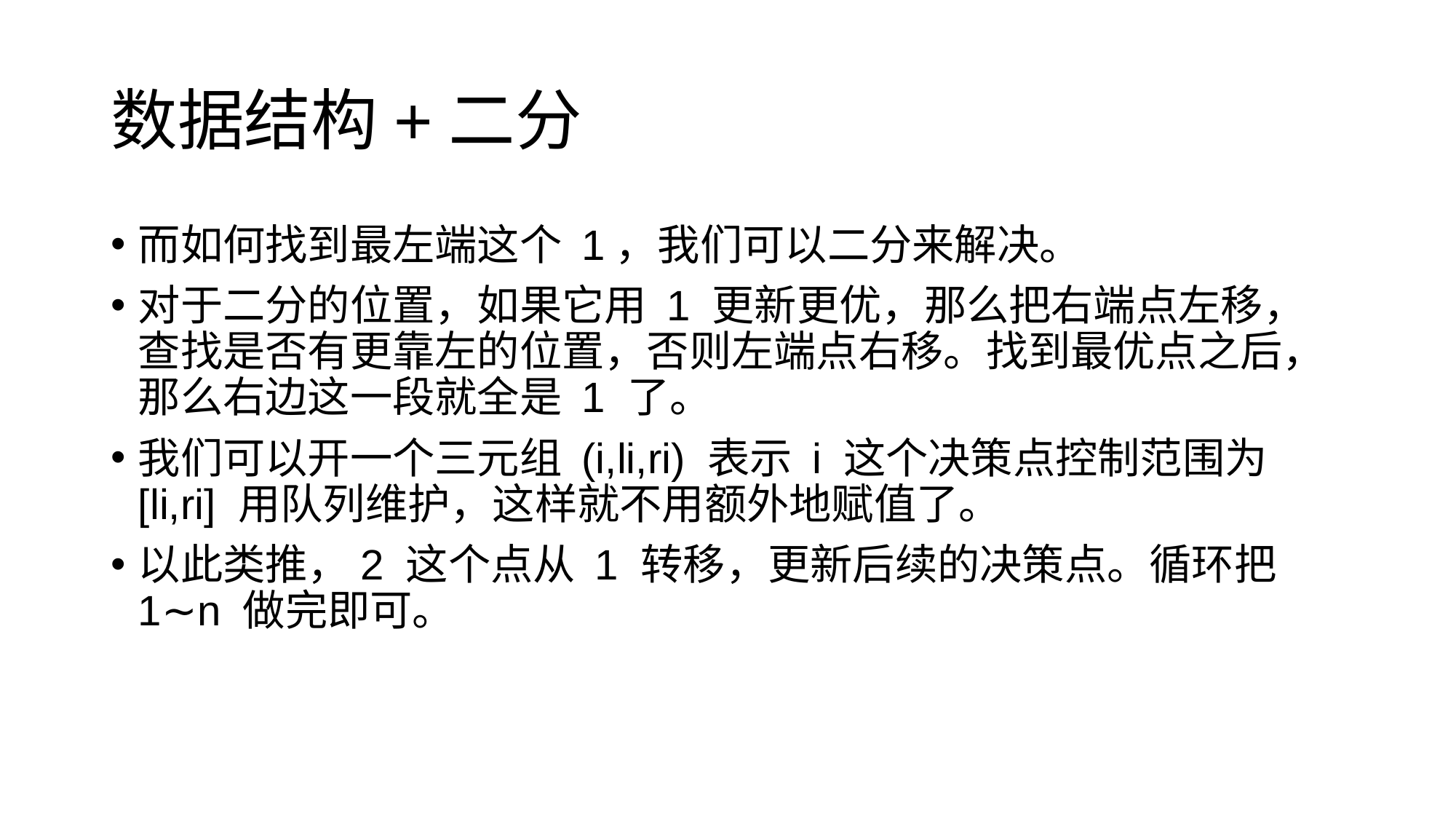

# 数据结构+二分
而如何找到最左端这个 1，我们可以二分来解决。
对于二分的位置，如果它用 1 更新更优，那么把右端点左移，查找是否有更靠左的位置，否则左端点右移。找到最优点之后，那么右边这一段就全是 1 了。
我们可以开一个三元组 (i,li,ri) 表示 i 这个决策点控制范围为 [li,ri] 用队列维护，这样就不用额外地赋值了。
以此类推，2 这个点从 1 转移，更新后续的决策点。循环把 1∼n 做完即可。